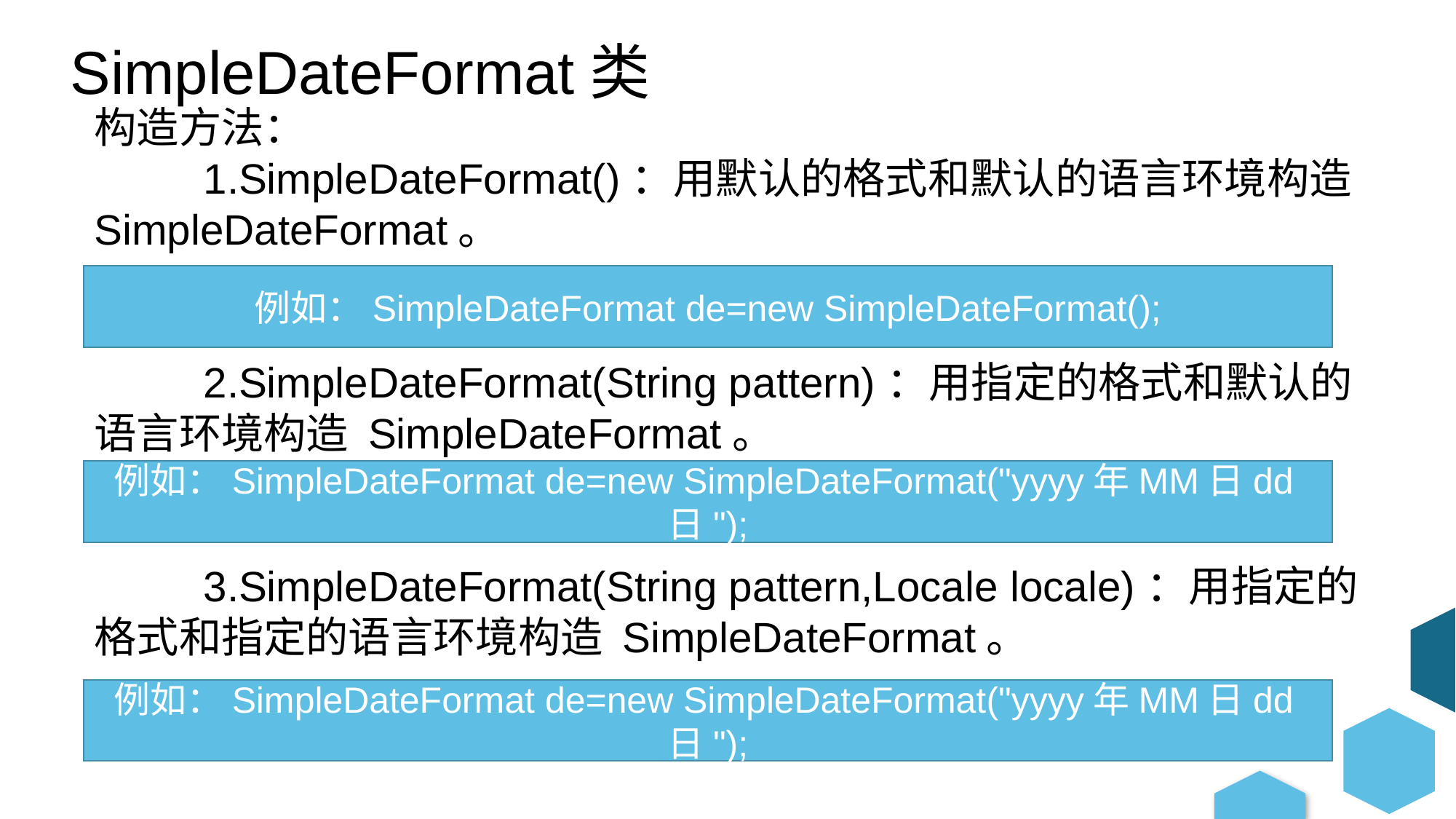

SimpleDateFormat类
构造方法：
	1.SimpleDateFormat()：用默认的格式和默认的语言环境构造 SimpleDateFormat。

	2.SimpleDateFormat(String pattern)：用指定的格式和默认的语言环境构造 SimpleDateFormat。

	3.SimpleDateFormat(String pattern,Locale locale)：用指定的格式和指定的语言环境构造 SimpleDateFormat。

例如：SimpleDateFormat de=new SimpleDateFormat();
例如：SimpleDateFormat de=new SimpleDateFormat("yyyy年MM日dd日");

例如：SimpleDateFormat de=new SimpleDateFormat("yyyy年MM日dd日");